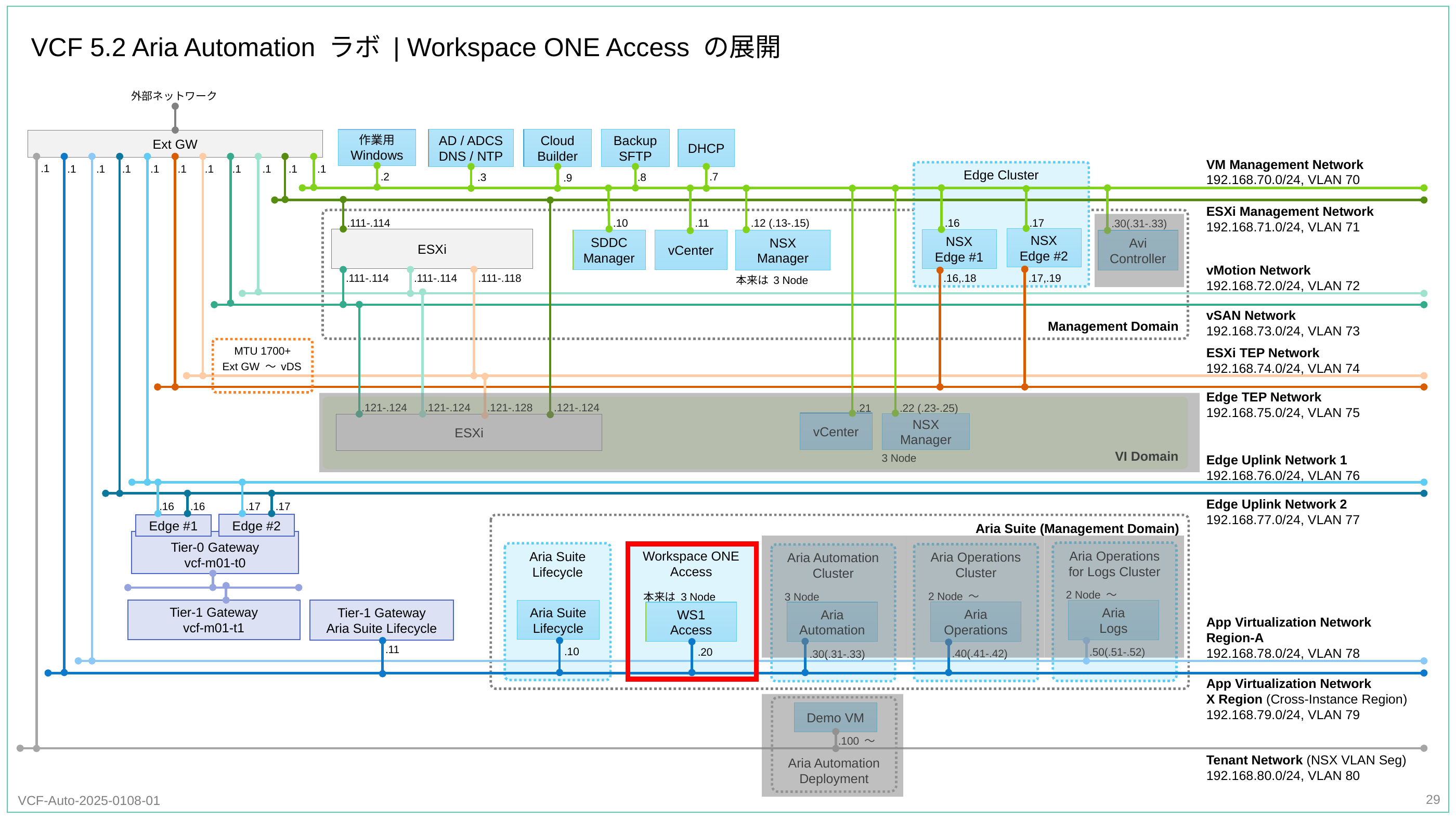

# VCF 5.2 Aria Automation ラボ | Workspace ONE Access の展開

29